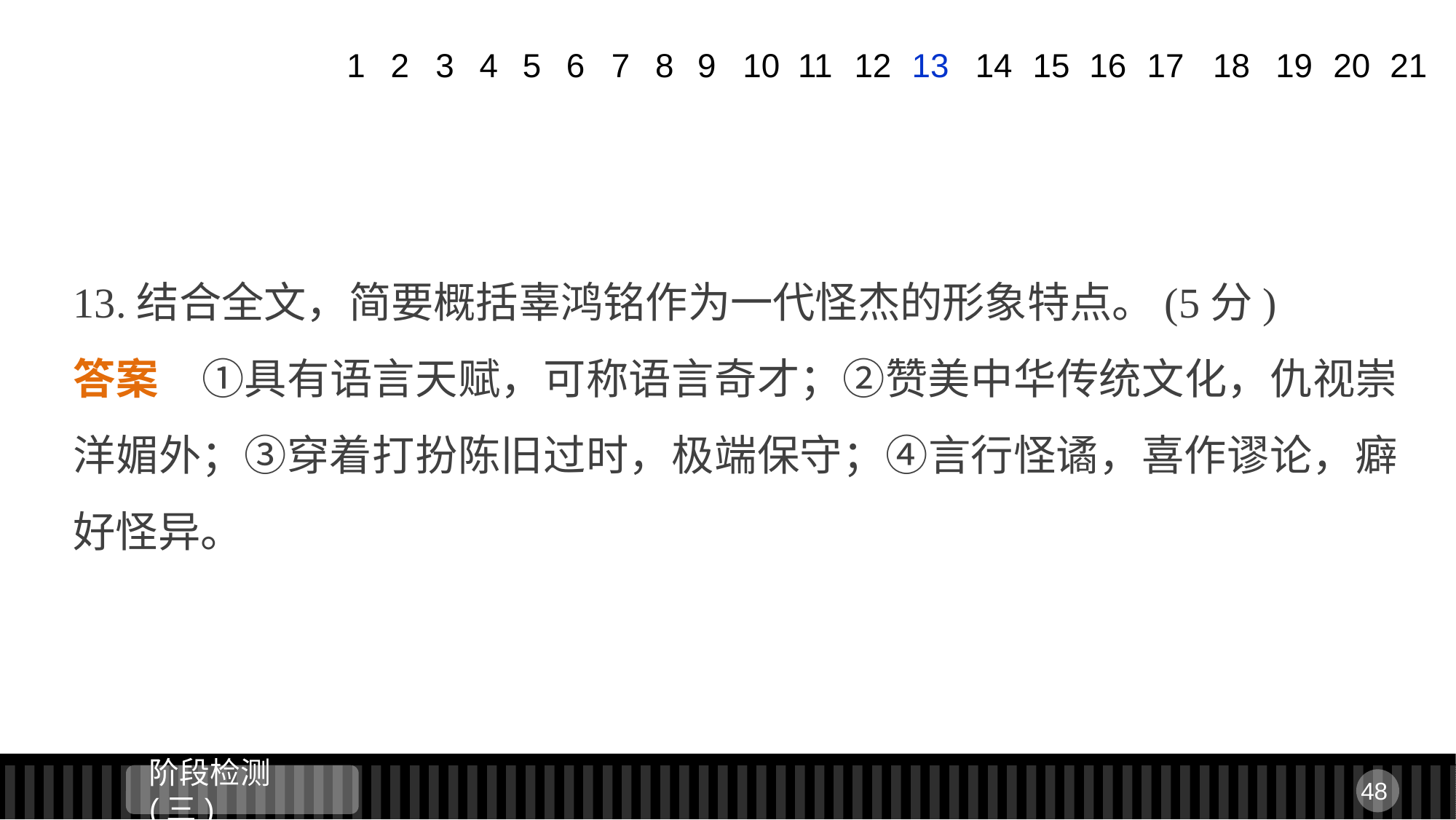

1
2
3
4
5
6
7
8
9
11
12
13
14
15
16
17
18
19
20
21
10
13.结合全文，简要概括辜鸿铭作为一代怪杰的形象特点。(5分)
答案　①具有语言天赋，可称语言奇才；②赞美中华传统文化，仇视崇洋媚外；③穿着打扮陈旧过时，极端保守；④言行怪谲，喜作谬论，癖好怪异。